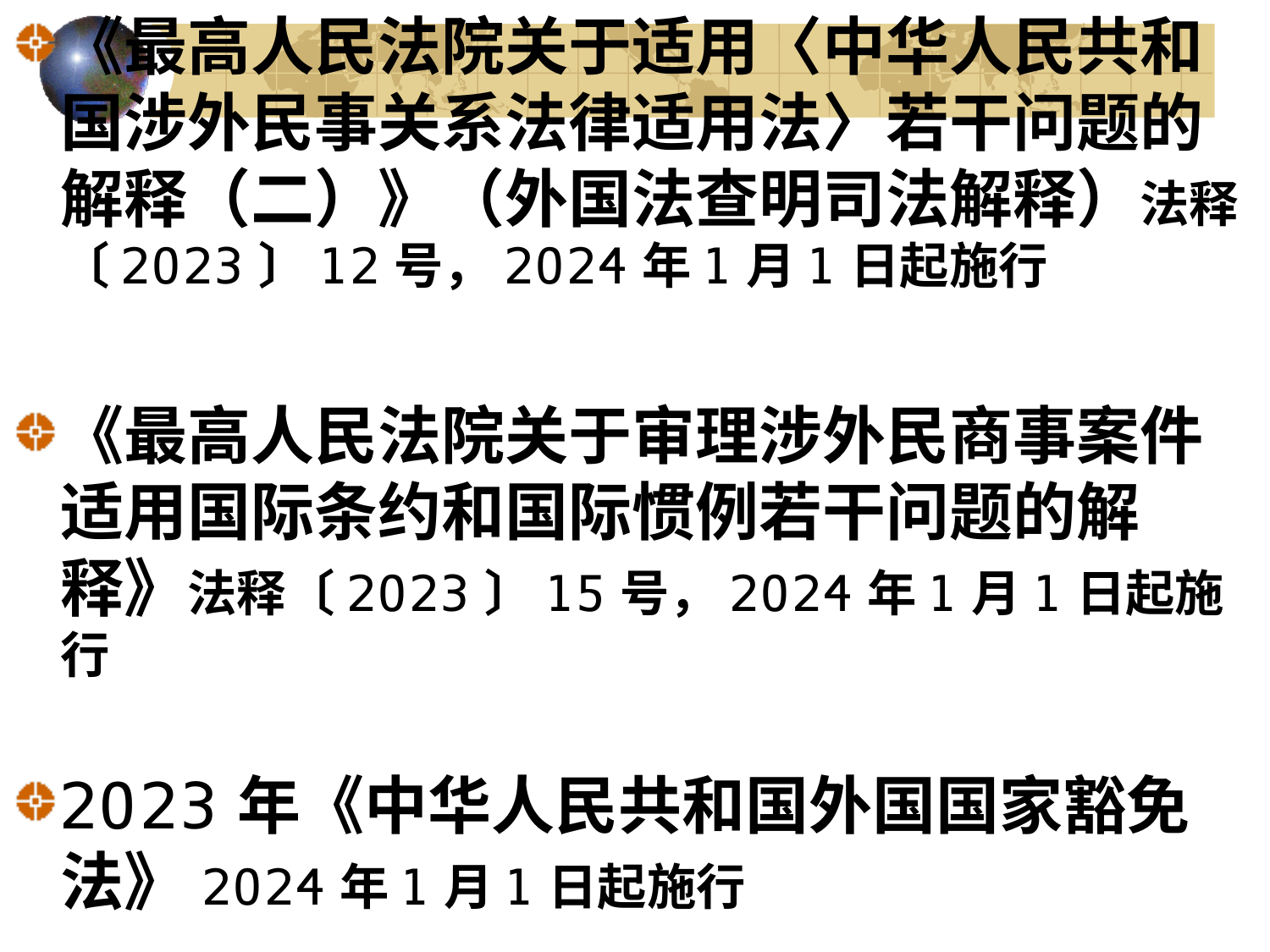

《最高人民法院关于适用〈中华人民共和国涉外民事关系法律适用法〉若干问题的解释（二）》（外国法查明司法解释）法释〔2023〕12号，2024年1月1日起施行

《最高人民法院关于审理涉外民商事案件适用国际条约和国际惯例若干问题的解释》法释〔2023〕15号，2024年1月1日起施行

2023年《中华人民共和国外国国家豁免法》2024年1月1日起施行